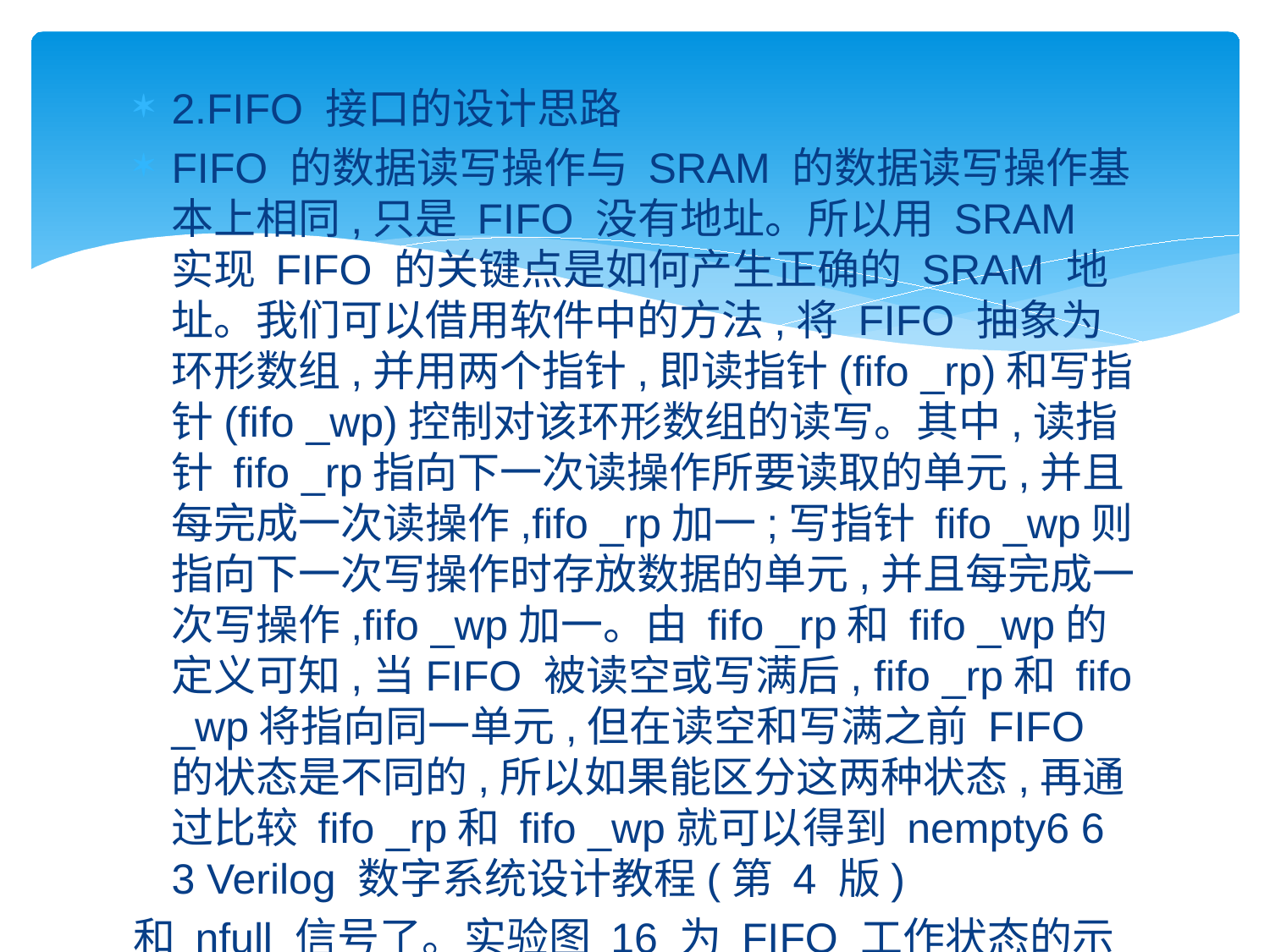

#
2.FIFO 接口的设计思路
FIFO 的数据读写操作与 SRAM 的数据读写操作基本上相同,只是 FIFO 没有地址。所以用 SRAM 实现 FIFO 的关键点是如何产生正确的 SRAM 地址。我们可以借用软件中的方法,将 FIFO 抽象为环形数组,并用两个指针,即读指针(fifo _rp)和写指针(fifo _wp)控制对该环形数组的读写。其中,读指针 fifo _rp指向下一次读操作所要读取的单元,并且每完成一次读操作,fifo _rp加一;写指针 fifo _wp则指向下一次写操作时存放数据的单元,并且每完成一次写操作,fifo _wp加一。由 fifo _rp和 fifo _wp的定义可知,当FIFO 被读空或写满后, fifo _rp和 fifo _wp将指向同一单元,但在读空和写满之前 FIFO 的状态是不同的,所以如果能区分这两种状态,再通过比较 fifo _rp和 fifo _wp就可以得到 nempty6 6 3 Verilog 数字系统设计教程(第 4 版)
和 nfull 信号了。实验图 16 为 FIFO 工作状态的示意。